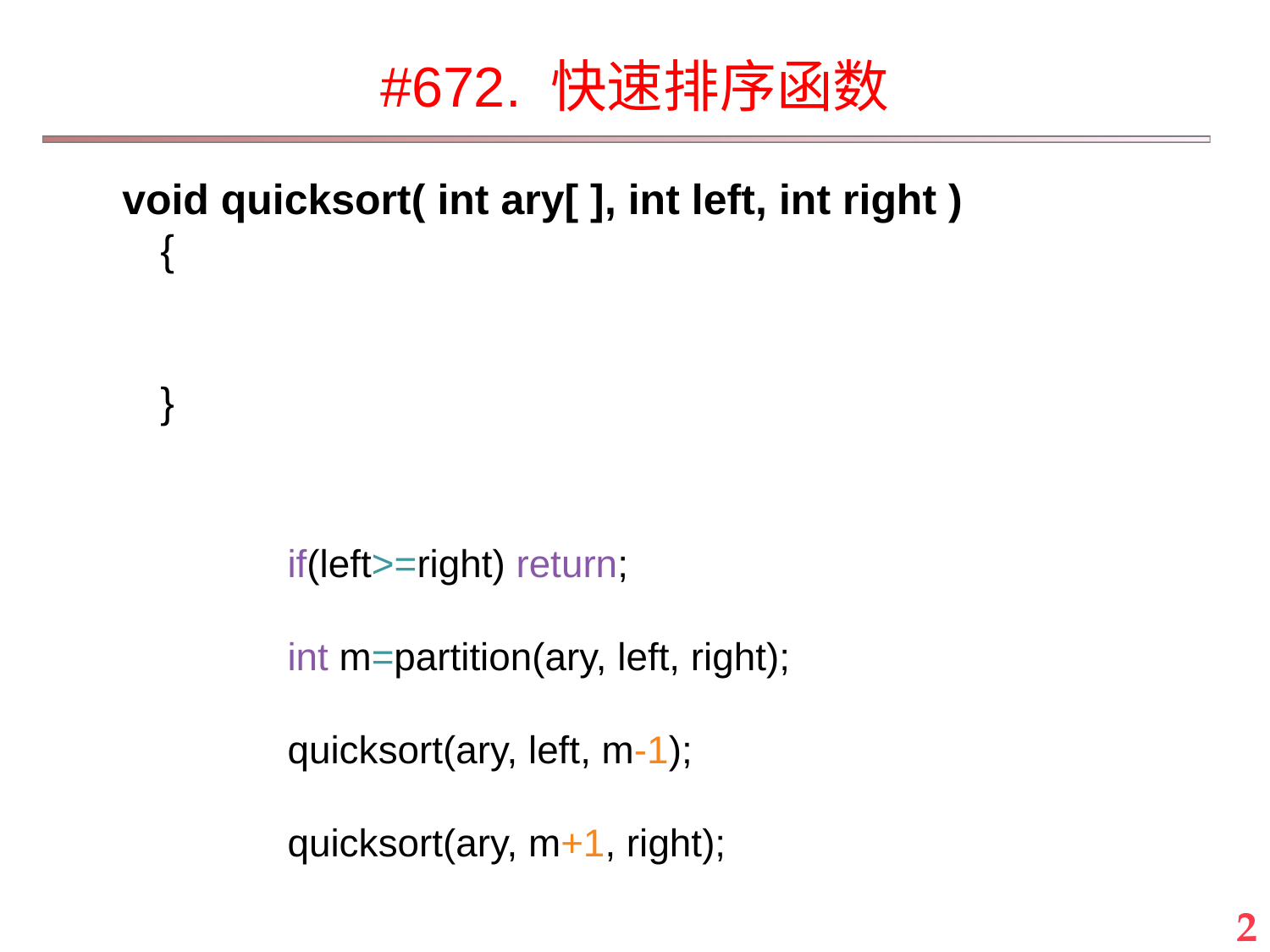

# #672. 快速排序函数
　　void quicksort( int ary[ ], int left, int right )
　　    {

　　    }
if(left>=right) return;
int m=partition(ary, left, right);
quicksort(ary, left, m-1);
quicksort(ary, m+1, right);